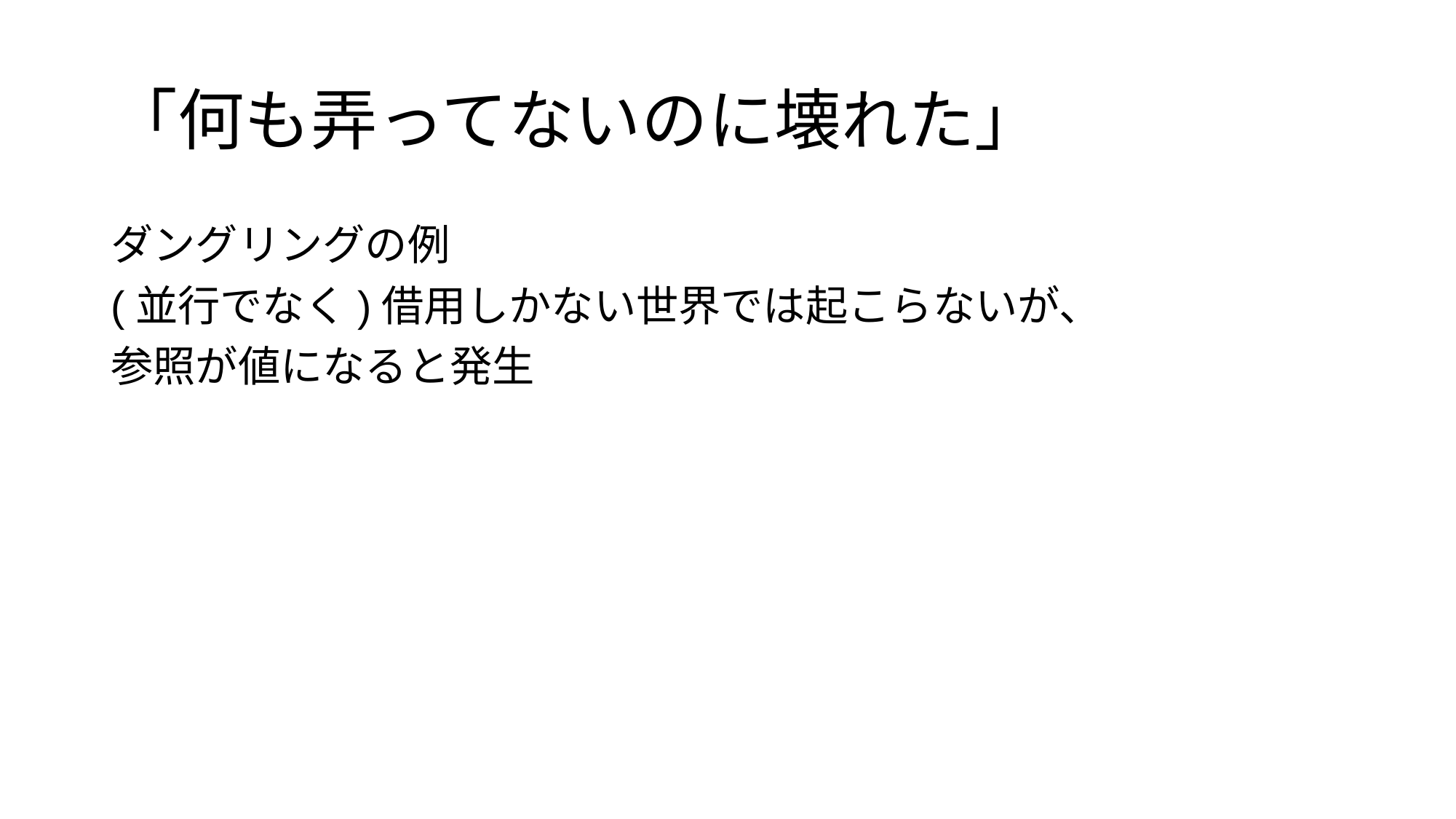

# 「何も弄ってないのに壊れた」
ダングリングの例
(並行でなく)借用しかない世界では起こらないが、
参照が値になると発生